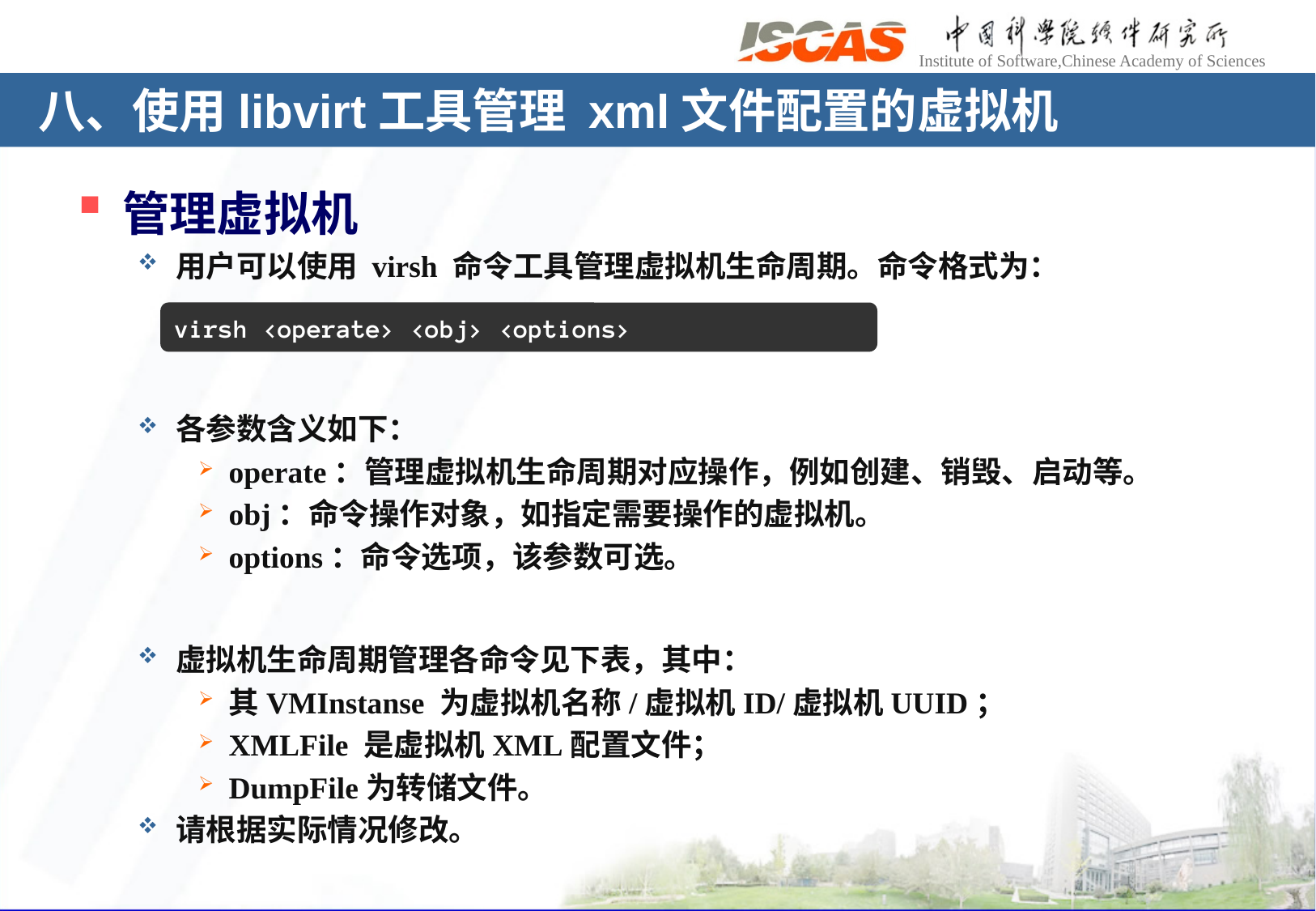

# 八、使用libvirt工具管理 xml文件配置的虚拟机
管理虚拟机
用户可以使用 virsh 命令工具管理虚拟机生命周期。命令格式为：

各参数含义如下：
operate：管理虚拟机生命周期对应操作，例如创建、销毁、启动等。
obj：命令操作对象，如指定需要操作的虚拟机。
options：命令选项，该参数可选。

虚拟机生命周期管理各命令见下表，其中：
其VMInstanse 为虚拟机名称/虚拟机ID/虚拟机UUID；
XMLFile 是虚拟机XML配置文件；
DumpFile为转储文件。
请根据实际情况修改。

virsh <operate> <obj> <options>